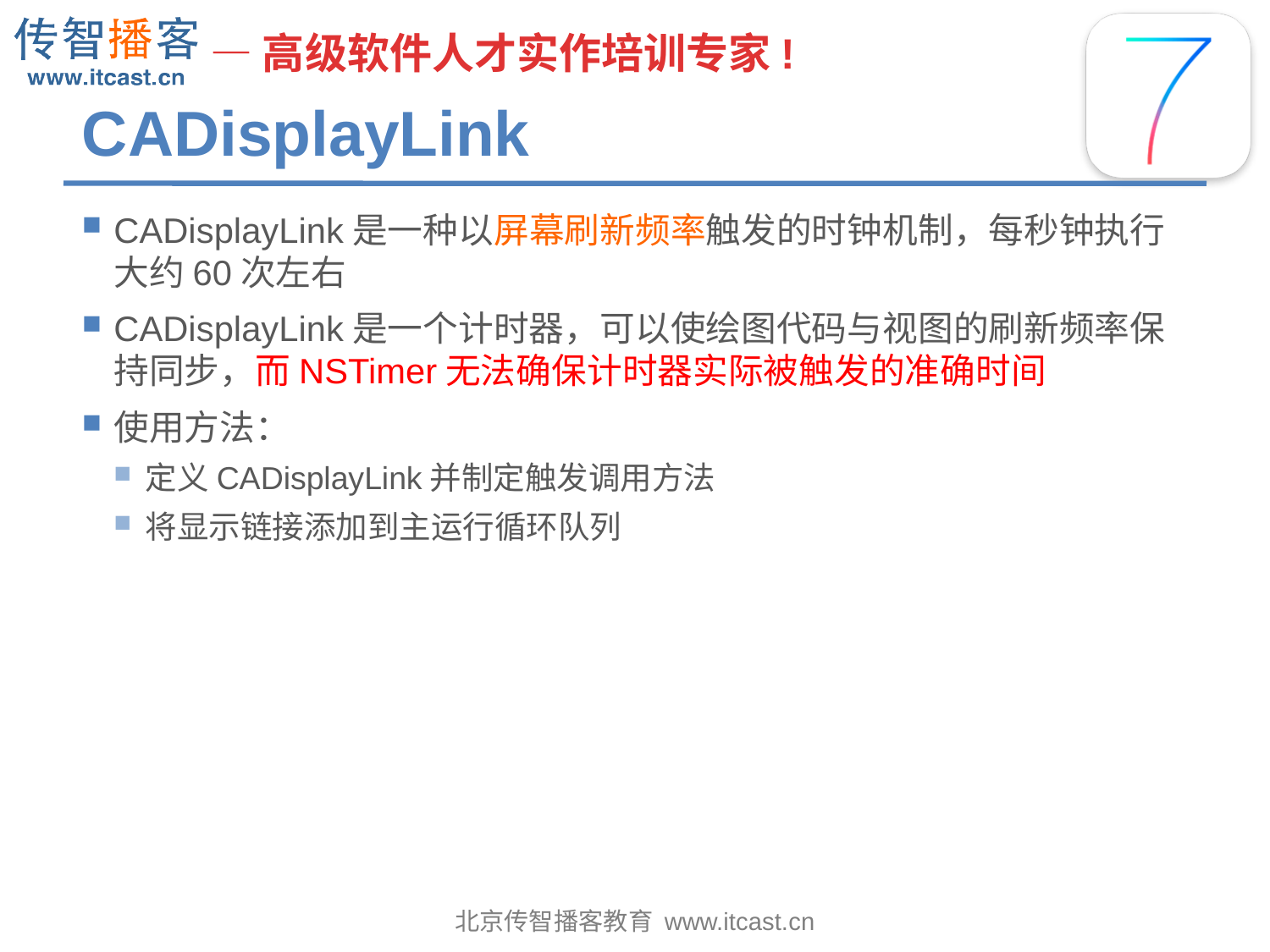

# CADisplayLink
CADisplayLink是一种以屏幕刷新频率触发的时钟机制，每秒钟执行大约60次左右
CADisplayLink是一个计时器，可以使绘图代码与视图的刷新频率保持同步，而NSTimer无法确保计时器实际被触发的准确时间
使用方法：
定义CADisplayLink并制定触发调用方法
将显示链接添加到主运行循环队列